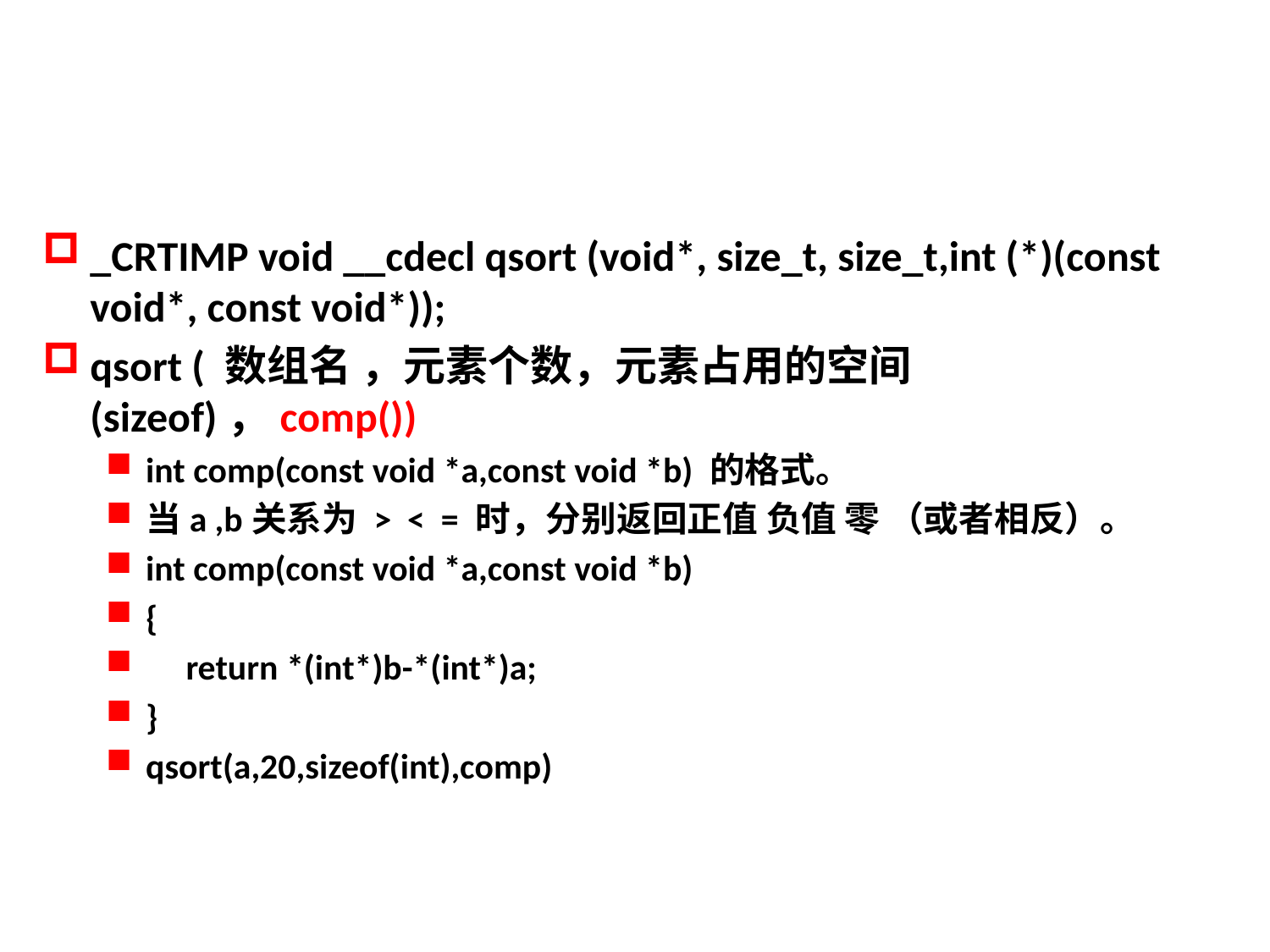

#
_CRTIMP void __cdecl qsort (void*, size_t, size_t,int (*)(const void*, const void*));
qsort ( 数组名 ，元素个数，元素占用的空间(sizeof)，comp())
int comp(const void *a,const void *b) 的格式。
当a ,b关系为 >  <  = 时，分别返回正值 负值 零 （或者相反）。
int comp(const void *a,const void *b)
{
     return *(int*)b-*(int*)a;
}
qsort(a,20,sizeof(int),comp)